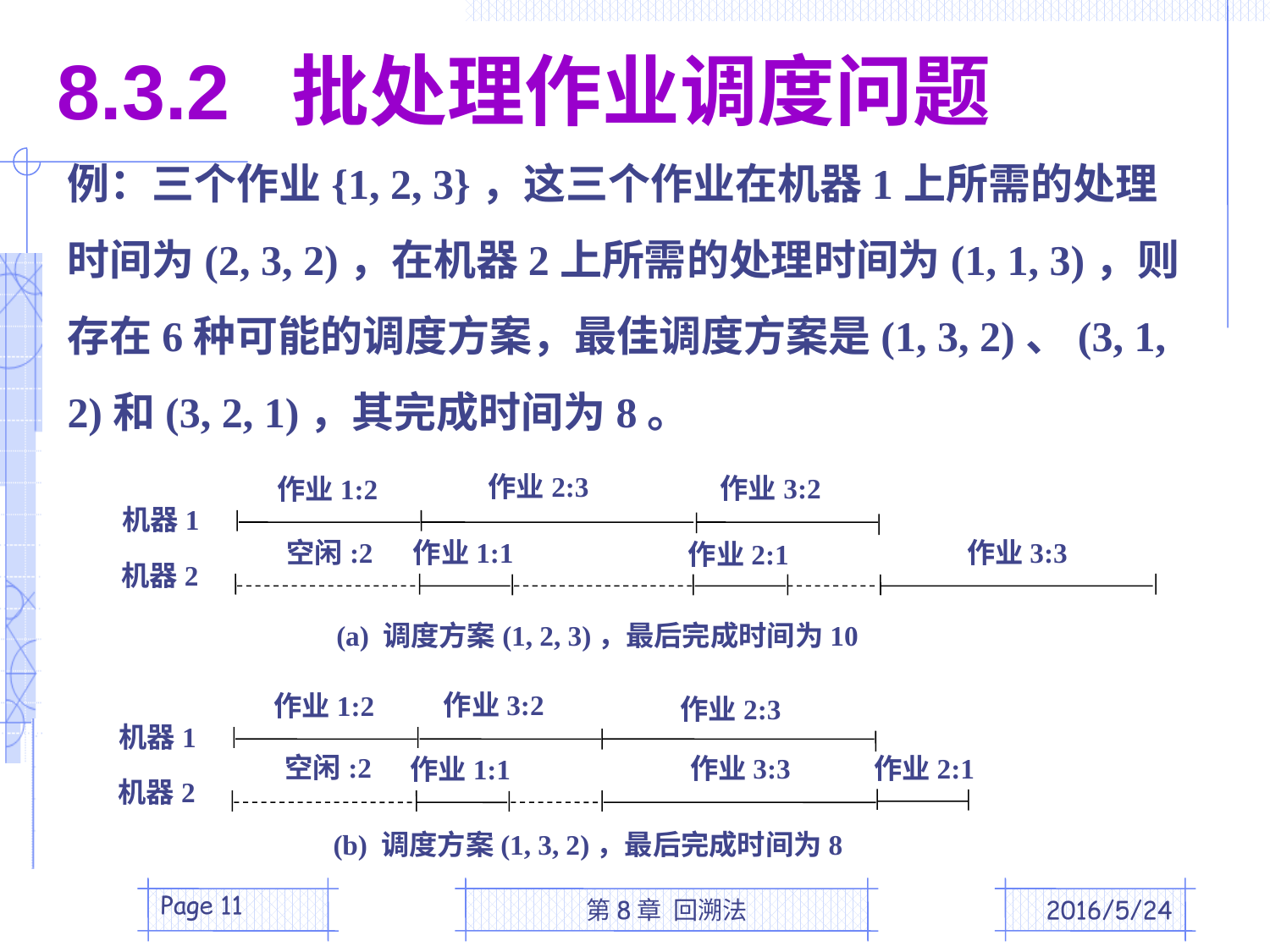

8.3.2  批处理作业调度问题
例：三个作业{1, 2, 3}，这三个作业在机器1上所需的处理时间为(2, 3, 2)，在机器2上所需的处理时间为(1, 1, 3)，则存在6种可能的调度方案，最佳调度方案是(1, 3, 2)、(3, 1, 2)和(3, 2, 1)，其完成时间为8。
作业2:3
作业3:2
作业1:2
机器1

空闲:2
作业1:1
作业3:3
作业2:1
机器2

(a) 调度方案(1, 2, 3)，最后完成时间为10
作业3:2
作业1:2
作业2:3
机器1

空闲:2
作业3:3
作业2:1
作业1:1
机器2

(b) 调度方案(1, 3, 2)，最后完成时间为8
Page 11
第8章  回溯法
2016/5/24